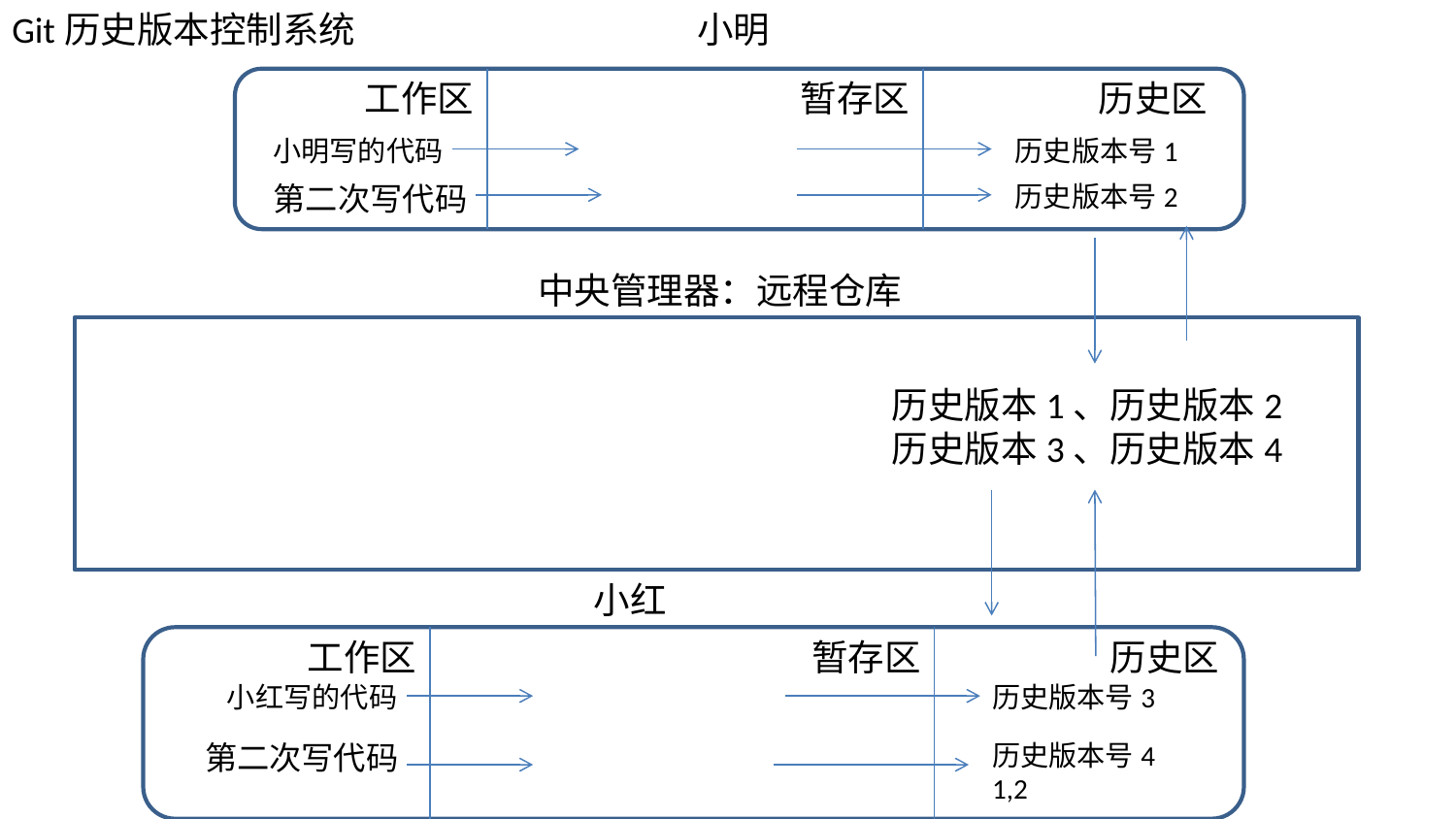

Git历史版本控制系统
小明

工作区
暂存区
历史区
小明写的代码
历史版本号1
第二次写代码
历史版本号2
中央管理器：远程仓库

历史版本1、历史版本2
历史版本3、历史版本4
小红

工作区
暂存区
历史区
小红写的代码
历史版本号3
第二次写代码
历史版本号4
1,2